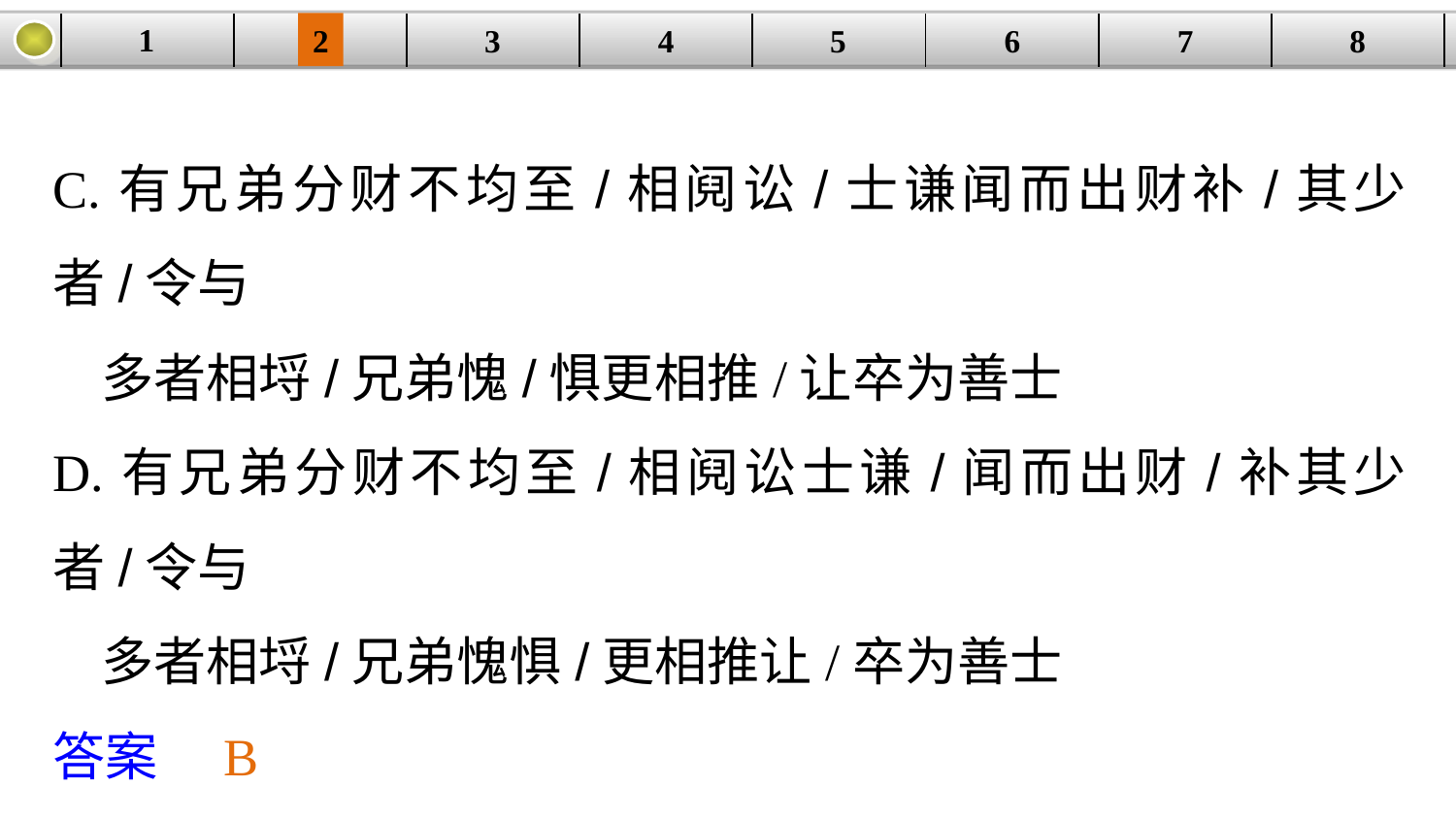

1
3
4
5
6
8
2
|  |  |  |  |  |  |  |  |
| --- | --- | --- | --- | --- | --- | --- | --- |
7

C.有兄弟分财不均至/相阋讼/士谦闻而出财补/其少者/令与
   多者相埒/兄弟愧/惧更相推/让卒为善士
D.有兄弟分财不均至/相阋讼士谦/闻而出财/补其少者/令与
   多者相埒/兄弟愧惧/更相推让/卒为善士
答案　B